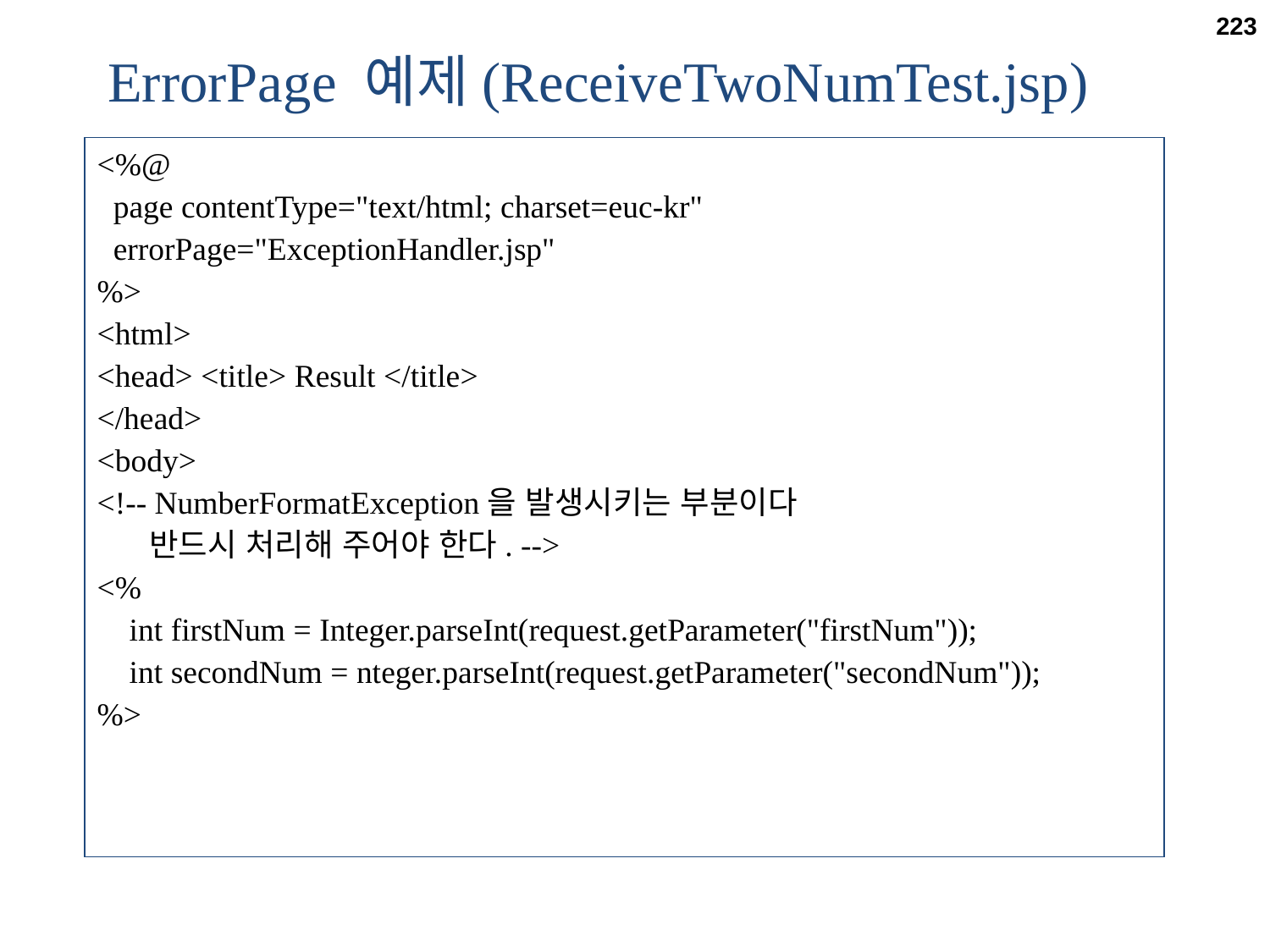

223
ErrorPage 예제(ReceiveTwoNumTest.jsp)
<%@
  page contentType="text/html; charset=euc-kr"
  errorPage="ExceptionHandler.jsp"
%>
<html>
<head> <title> Result </title>
</head>
<body>
<!-- NumberFormatException을 발생시키는 부분이다
     반드시 처리해 주어야 한다. -->
<%
    int firstNum = Integer.parseInt(request.getParameter("firstNum"));
    int secondNum = nteger.parseInt(request.getParameter("secondNum"));
%>